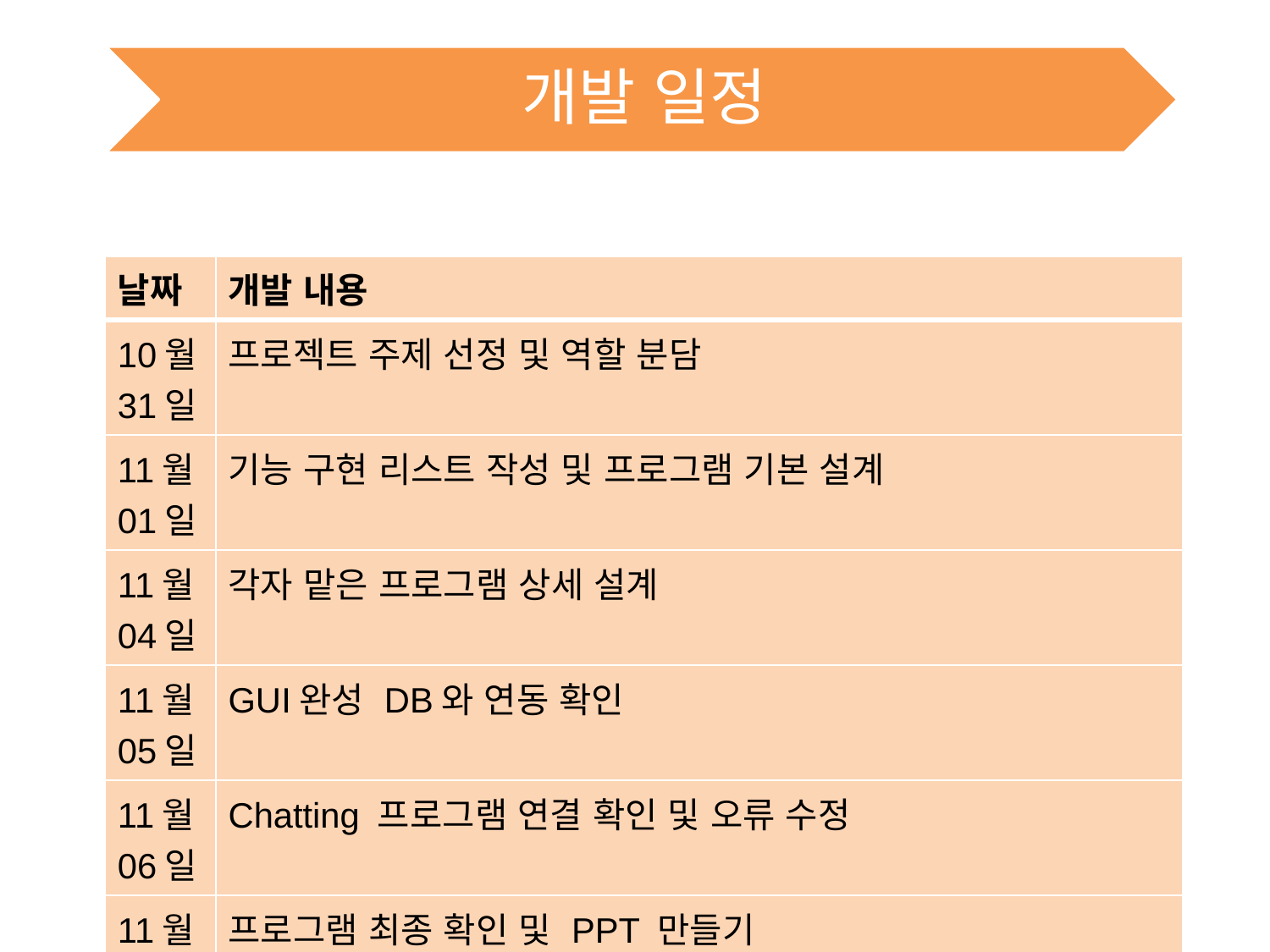

개발 일정
| 날짜 | 개발 내용 |
| --- | --- |
| 10월 31일 | 프로젝트 주제 선정 및 역할 분담 |
| 11월 01일 | 기능 구현 리스트 작성 및 프로그램 기본 설계 |
| 11월 04일 | 각자 맡은 프로그램 상세 설계 |
| 11월 05일 | GUI완성 DB와 연동 확인 |
| 11월 06일 | Chatting 프로그램 연결 확인 및 오류 수정 |
| 11월 07일 | 프로그램 최종 확인 및 PPT 만들기 |